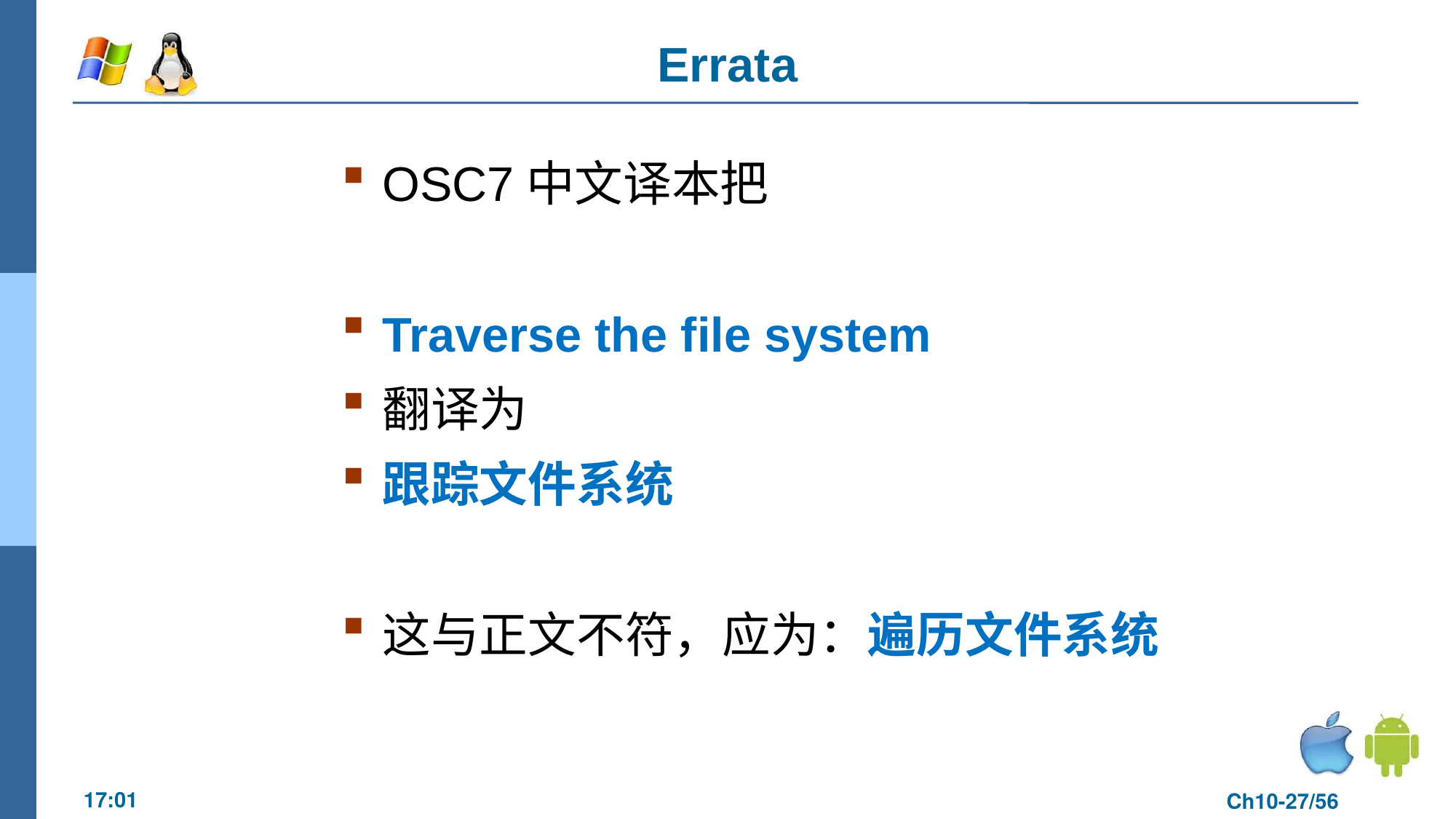

# Errata
OSC7中文译本把

Traverse the file system
翻译为
跟踪文件系统

这与正文不符，应为：遍历文件系统